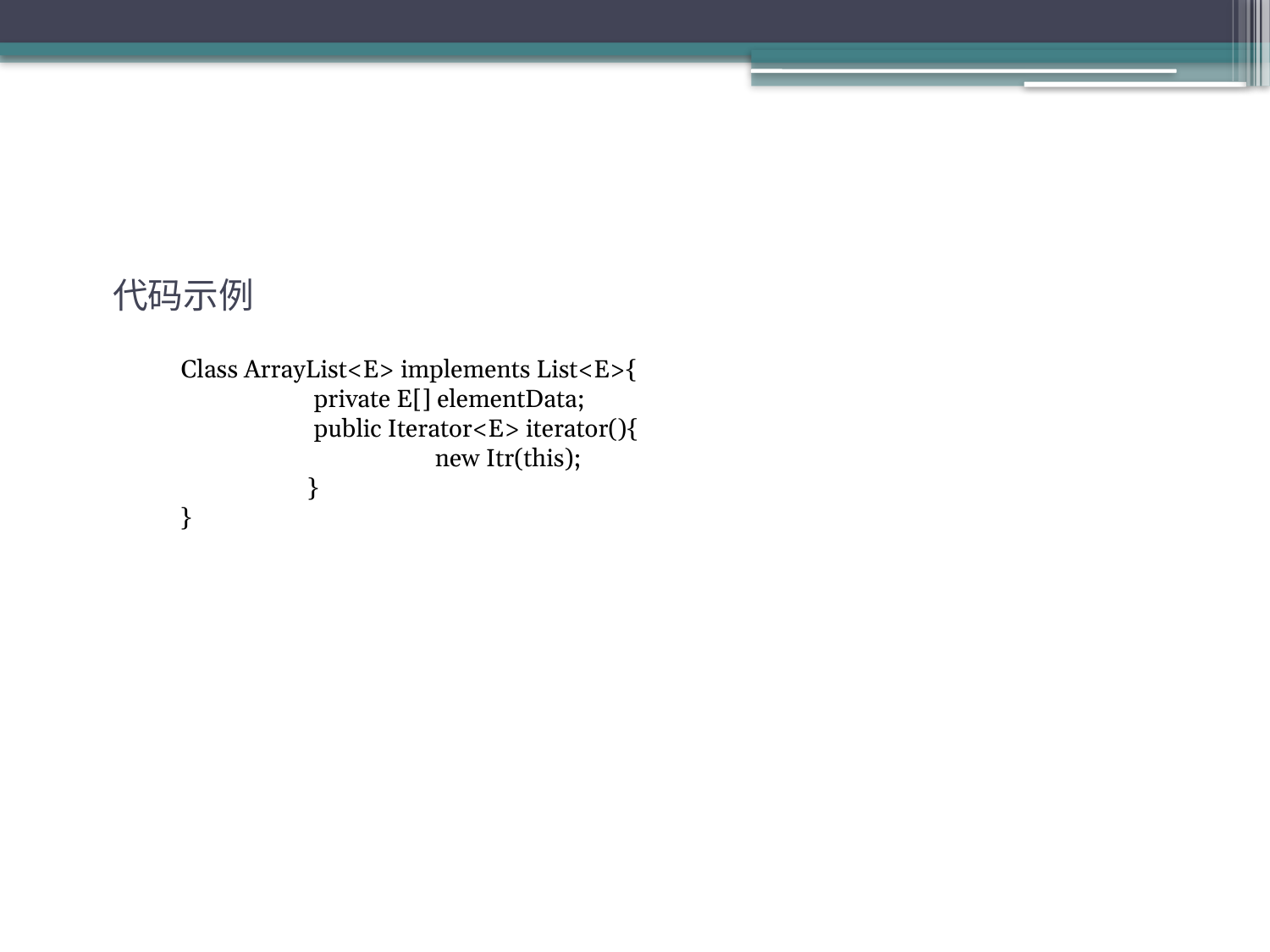

代码示例
Class ArrayList<E> implements List<E>{
	 private E[] elementData;
	 public Iterator<E> iterator(){
		new Itr(this);
	}
}